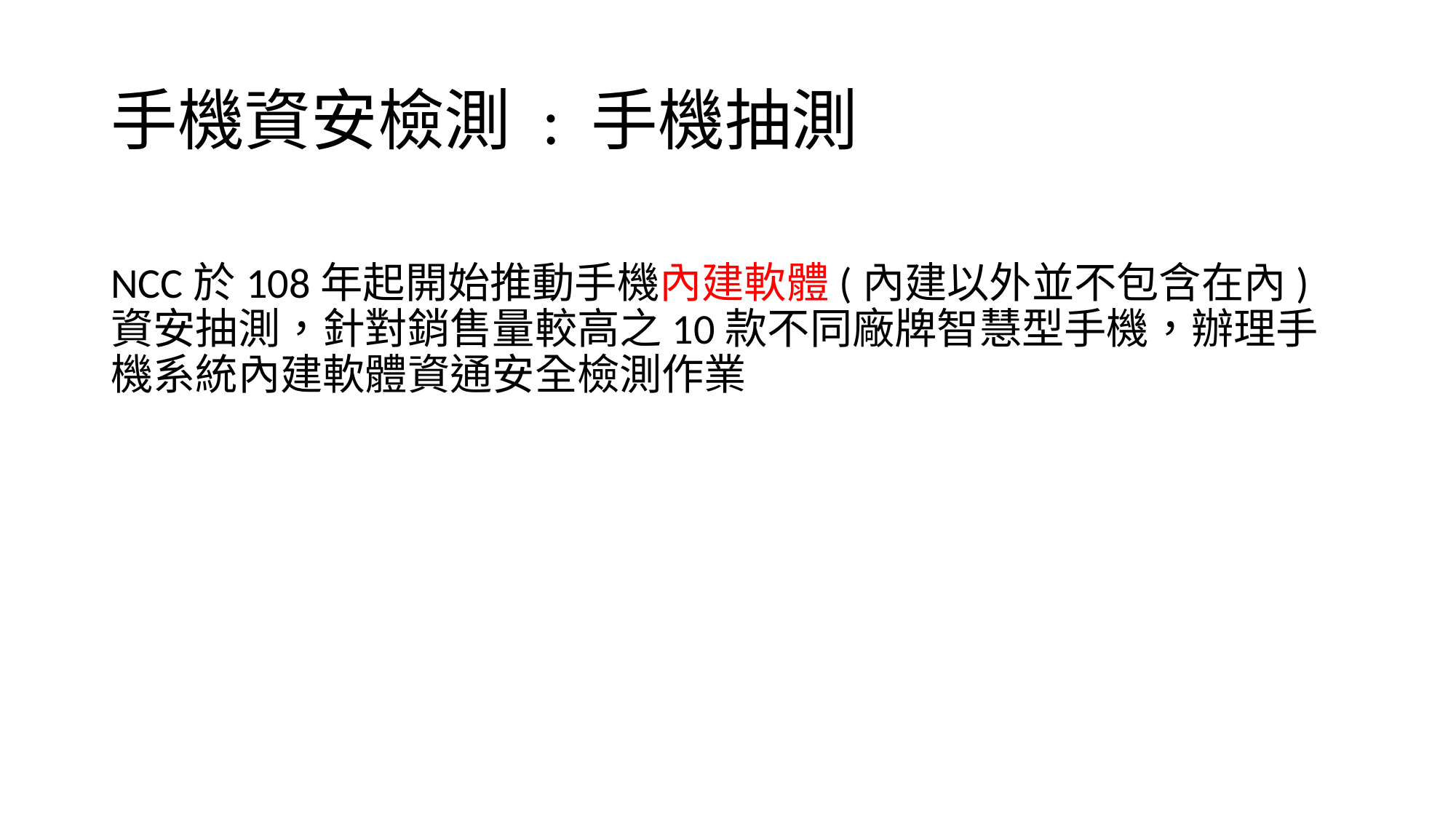

# 手機資安檢測 : 手機抽測
NCC於108年起開始推動手機內建軟體(內建以外並不包含在內)資安抽測，針對銷售量較高之10款不同廠牌智慧型手機，辦理手機系統內建軟體資通安全檢測作業